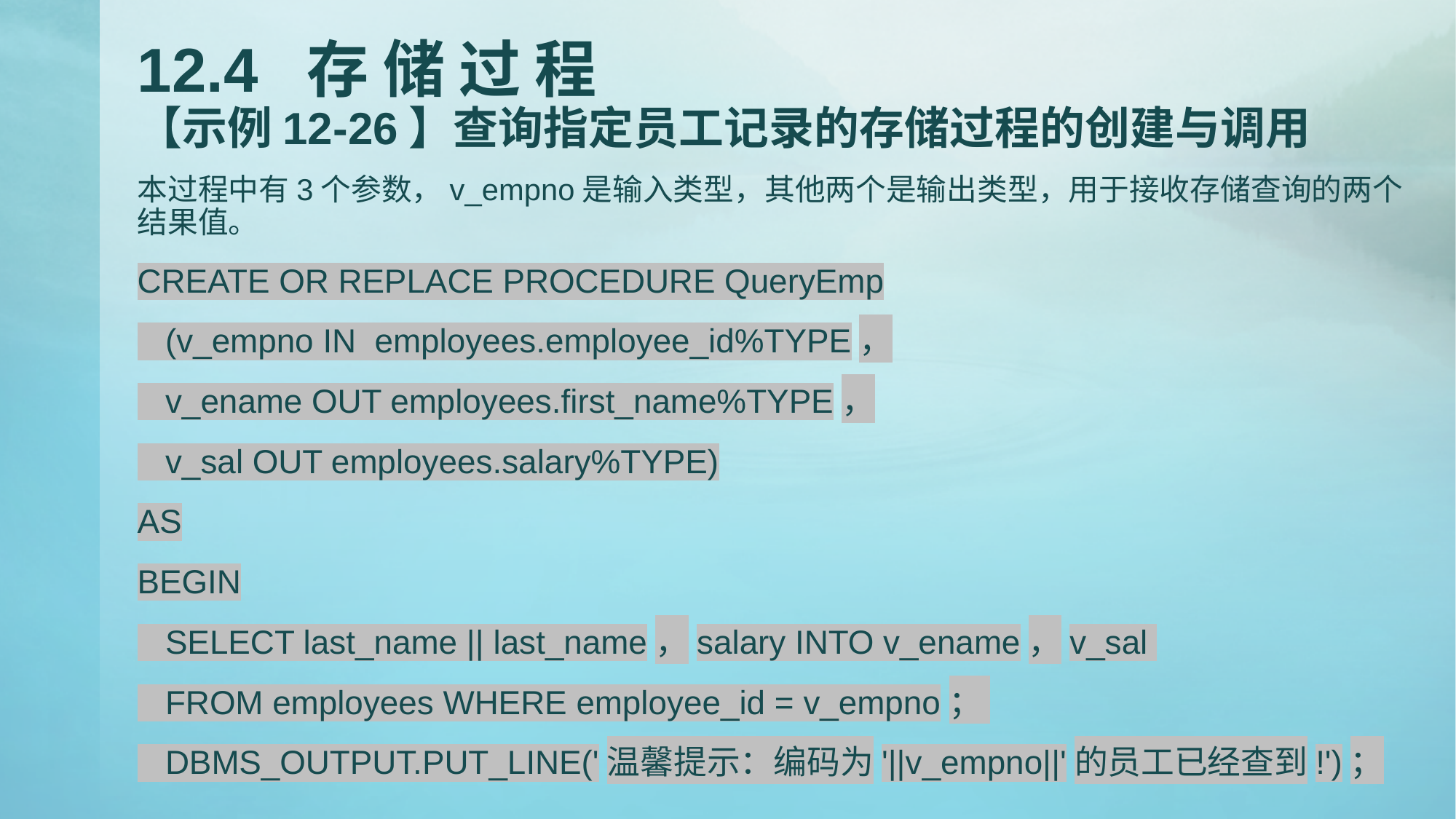

# 12.4  存 储 过 程 【示例12-26】查询指定员工记录的存储过程的创建与调用
本过程中有3个参数，v_empno是输入类型，其他两个是输出类型，用于接收存储查询的两个结果值。
CREATE OR REPLACE PROCEDURE QueryEmp
   (v_empno IN  employees.employee_id%TYPE，
   v_ename OUT employees.first_name%TYPE，
   v_sal OUT employees.salary%TYPE)
AS
BEGIN
   SELECT last_name || last_name，salary INTO v_ename，v_sal
   FROM employees WHERE employee_id = v_empno；
   DBMS_OUTPUT.PUT_LINE('温馨提示：编码为'||v_empno||'的员工已经查到!')；